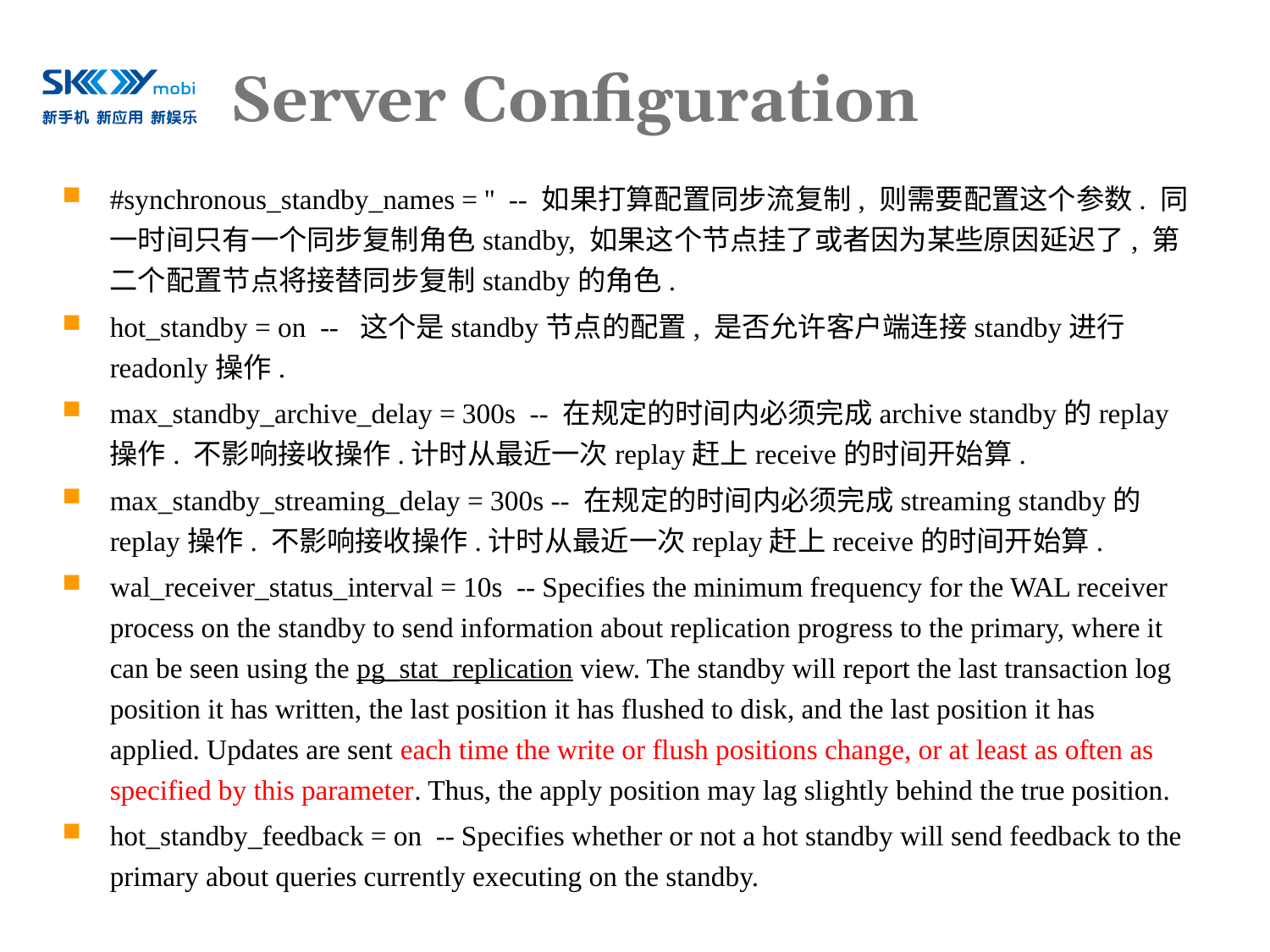

# Server Configuration
#synchronous_standby_names = ''  -- 如果打算配置同步流复制, 则需要配置这个参数. 同一时间只有一个同步复制角色standby, 如果这个节点挂了或者因为某些原因延迟了, 第二个配置节点将接替同步复制standby的角色.
hot_standby = on  --  这个是standby节点的配置, 是否允许客户端连接standby进行readonly操作.
max_standby_archive_delay = 300s  -- 在规定的时间内必须完成archive standby的replay操作. 不影响接收操作.计时从最近一次replay赶上receive的时间开始算.
max_standby_streaming_delay = 300s -- 在规定的时间内必须完成streaming standby的replay操作. 不影响接收操作.计时从最近一次replay赶上receive的时间开始算.
wal_receiver_status_interval = 10s  -- Specifies the minimum frequency for the WAL receiver process on the standby to send information about replication progress to the primary, where it can be seen using the pg_stat_replication view. The standby will report the last transaction log position it has written, the last position it has flushed to disk, and the last position it has applied. Updates are sent each time the write or flush positions change, or at least as often as specified by this parameter. Thus, the apply position may lag slightly behind the true position.
hot_standby_feedback = on  -- Specifies whether or not a hot standby will send feedback to the primary about queries currently executing on the standby.